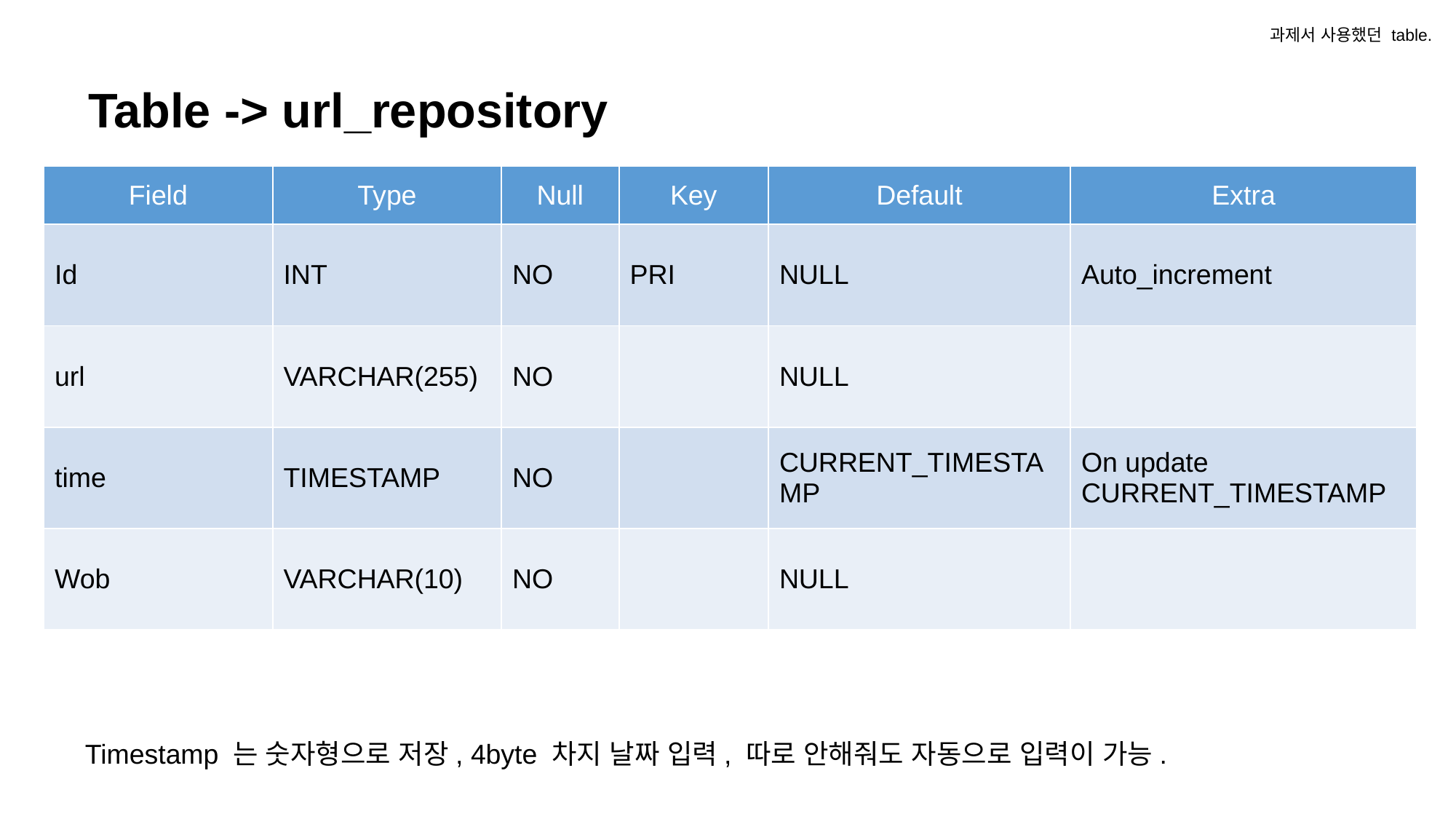

과제서 사용했던 table.
Table -> url_repository
| Field | Type | Null | Key | Default | Extra |
| --- | --- | --- | --- | --- | --- |
| Id | INT | NO | PRI | NULL | Auto\_increment |
| url | VARCHAR(255) | NO |  | NULL |  |
| time | TIMESTAMP | NO |  | CURRENT\_TIMESTAMP | On update CURRENT\_TIMESTAMP |
| Wob | VARCHAR(10) | NO |  | NULL |  |
Timestamp 는 숫자형으로 저장, 4byte 차지 날짜 입력, 따로 안해줘도 자동으로 입력이 가능.